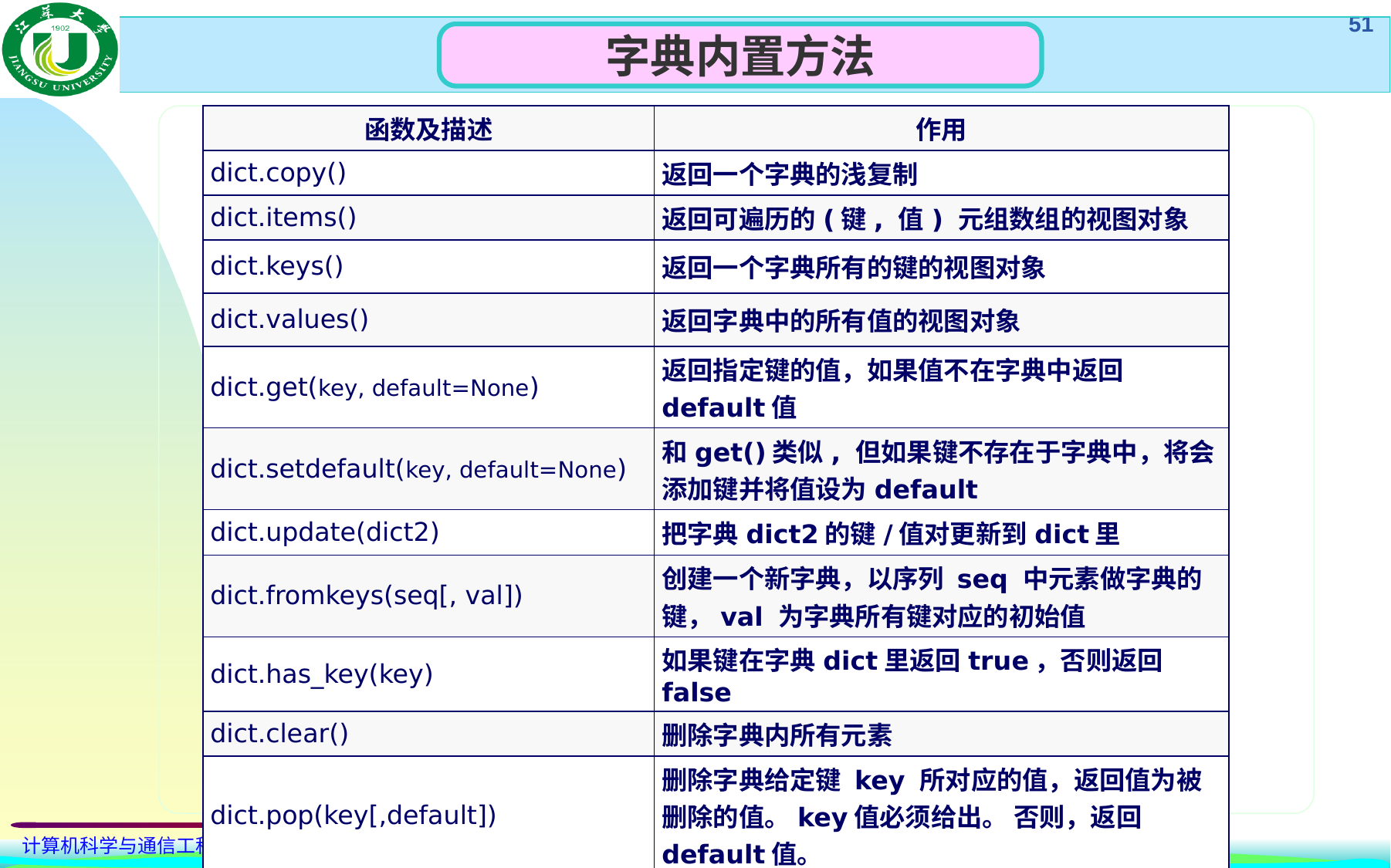

字典内置方法
| 函数及描述 | 作用 |
| --- | --- |
| dict.copy() | 返回一个字典的浅复制 |
| dict.items() | 返回可遍历的(键, 值) 元组数组的视图对象 |
| dict.keys() | 返回一个字典所有的键的视图对象 |
| dict.values() | 返回字典中的所有值的视图对象 |
| dict.get(key, default=None) | 返回指定键的值，如果值不在字典中返回default值 |
| dict.setdefault(key, default=None) | 和get()类似, 但如果键不存在于字典中，将会添加键并将值设为default |
| dict.update(dict2) | 把字典dict2的键/值对更新到dict里 |
| dict.fromkeys(seq[, val]) | 创建一个新字典，以序列 seq 中元素做字典的键，val 为字典所有键对应的初始值 |
| dict.has\_key(key) | 如果键在字典dict里返回true，否则返回false |
| dict.clear() | 删除字典内所有元素 |
| dict.pop(key[,default]) | 删除字典给定键 key 所对应的值，返回值为被删除的值。key值必须给出。 否则，返回default值。 |
| dict.popitem() | 返回并删除字典中的最后一对键和值。 |